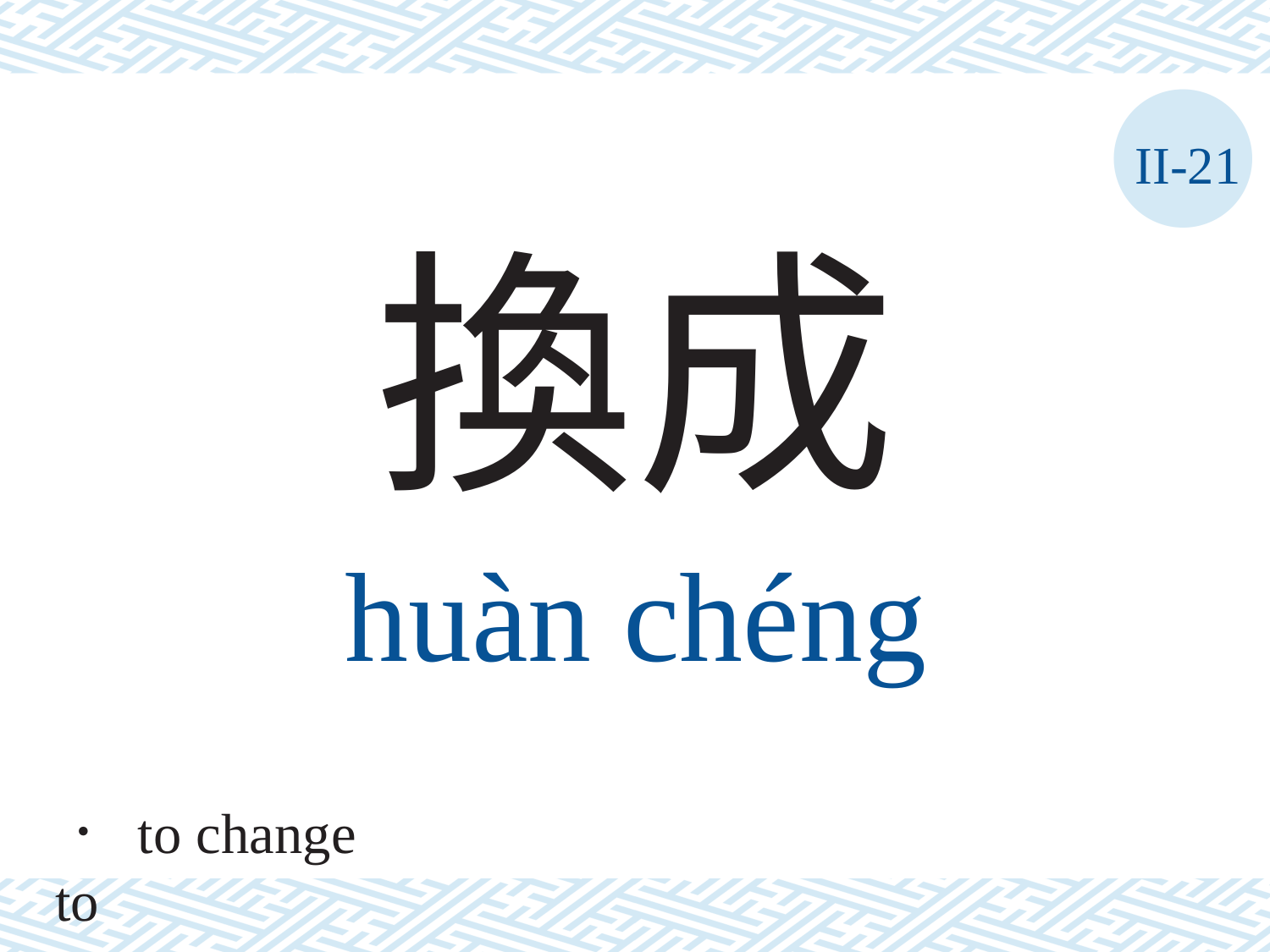

II-21
換成
huàn	chéng
． to change to